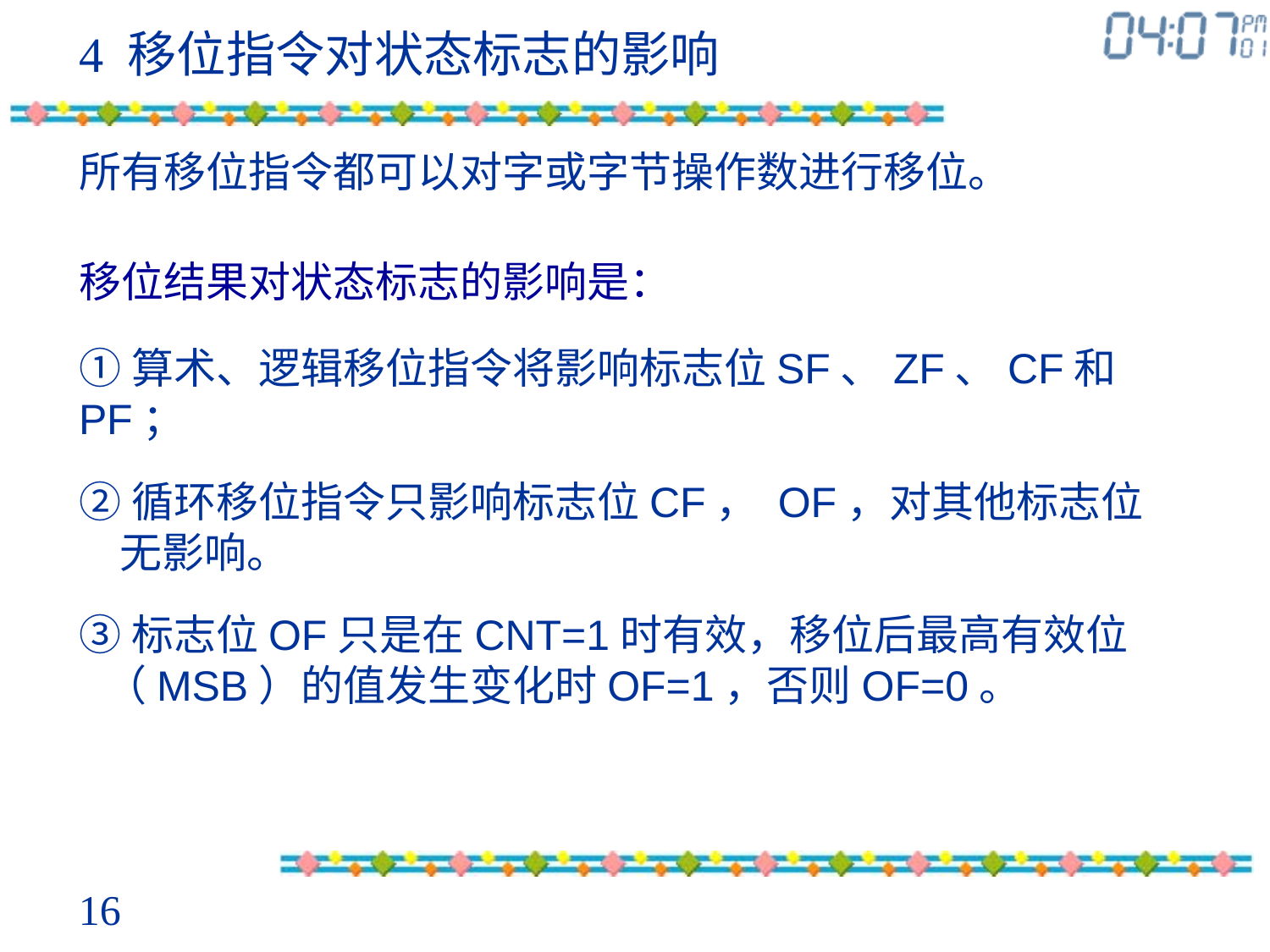

# 4 移位指令对状态标志的影响
所有移位指令都可以对字或字节操作数进行移位。

移位结果对状态标志的影响是：
①算术、逻辑移位指令将影响标志位SF、ZF、CF和PF；
②循环移位指令只影响标志位CF， OF，对其他标志位无影响。
③标志位OF只是在CNT=1时有效，移位后最高有效位（MSB）的值发生变化时OF=1，否则OF=0。